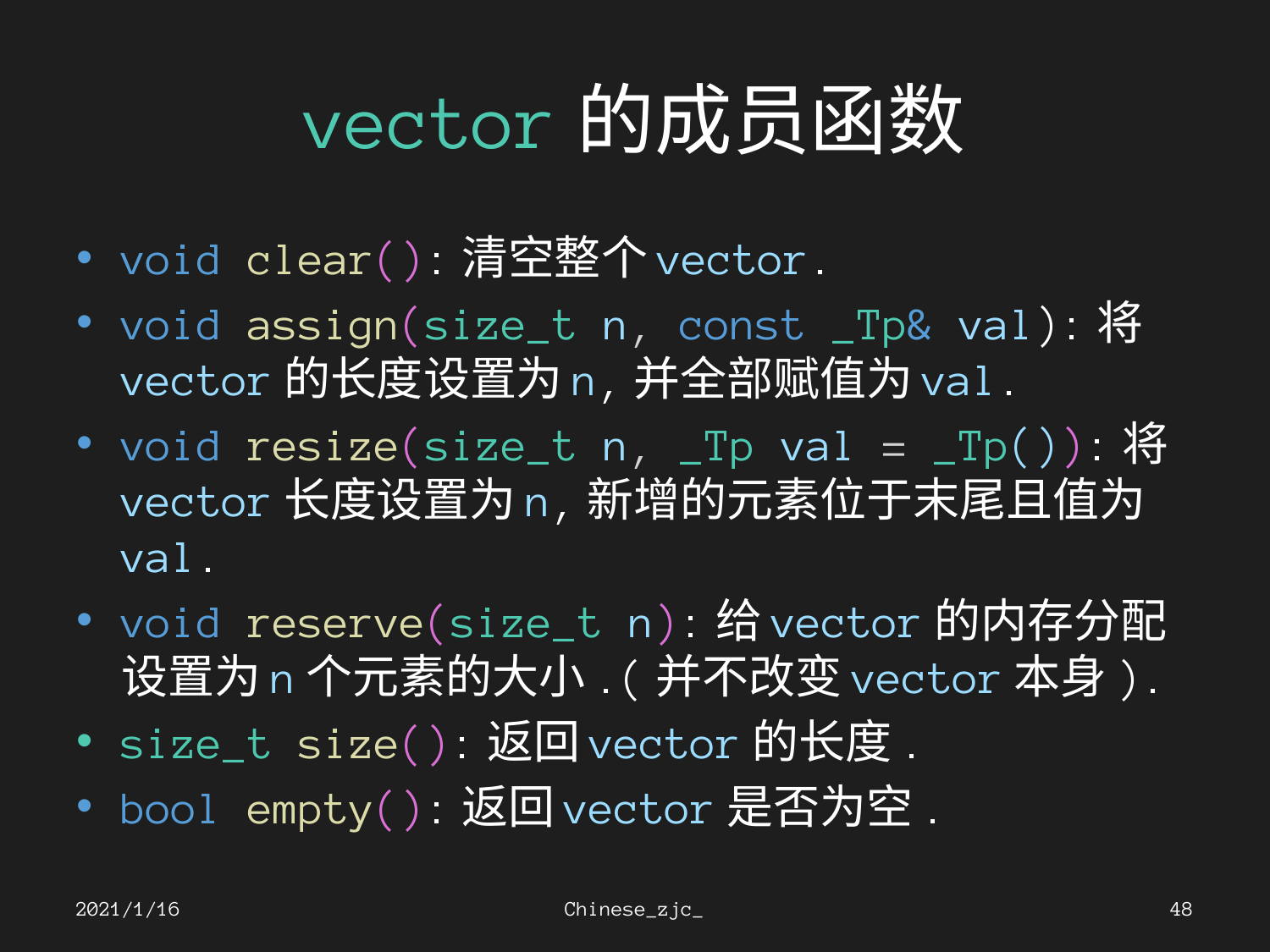

# vector的成员函数
void clear():清空整个vector.
void assign(size_t n, const _Tp& val):将vector的长度设置为n,并全部赋值为val.
void resize(size_t n, _Tp val = _Tp()):将vector长度设置为n,新增的元素位于末尾且值为val.
void reserve(size_t n):给vector的内存分配设置为n个元素的大小.(并不改变vector本身).
size_t size():返回vector的长度.
bool empty():返回vector是否为空.
2021/1/16
Chinese_zjc_
48